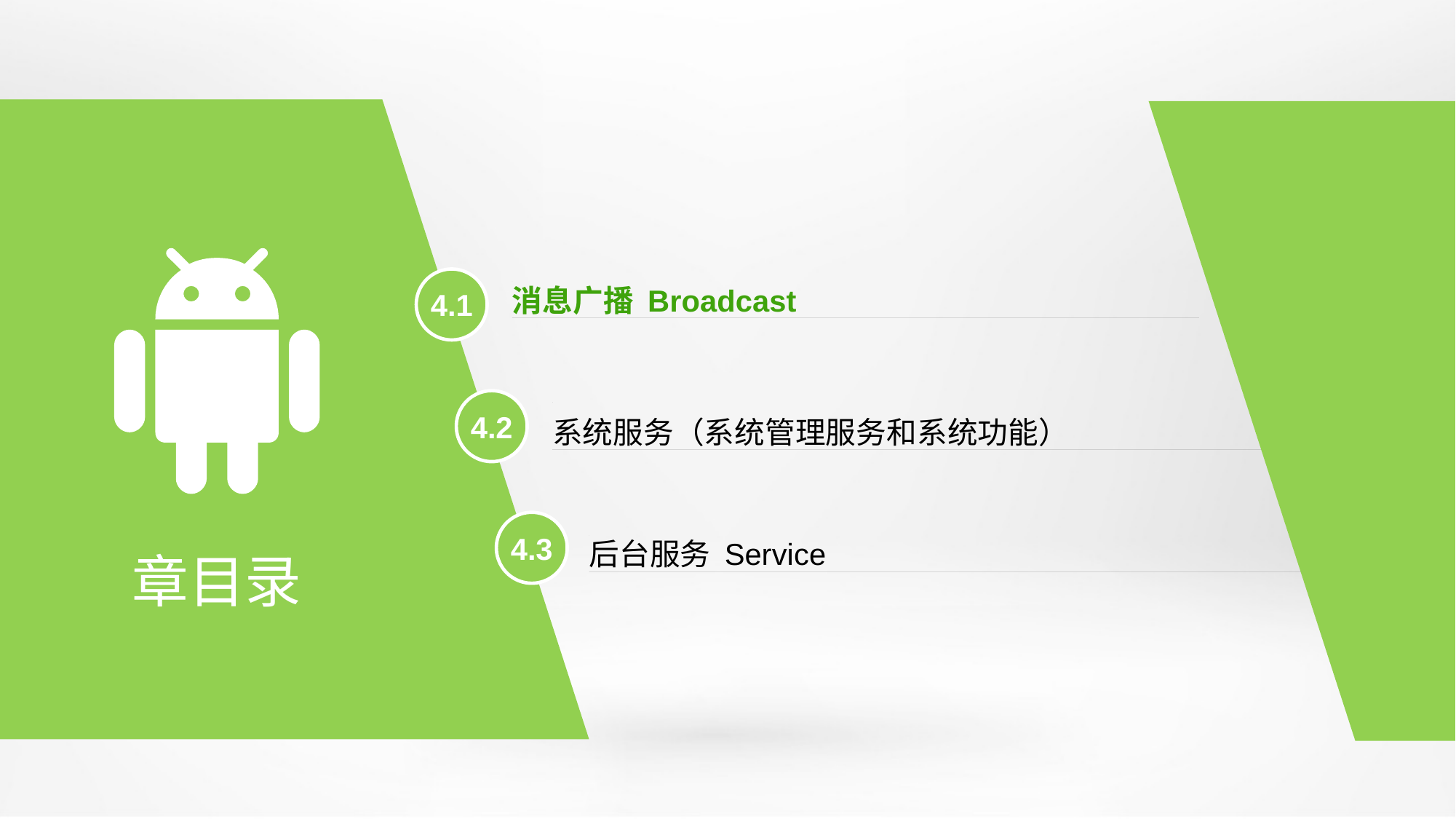

4.1
消息广播 Broadcast
4.2
系统服务（系统管理服务和系统功能）
4.3
章目录
后台服务 Service